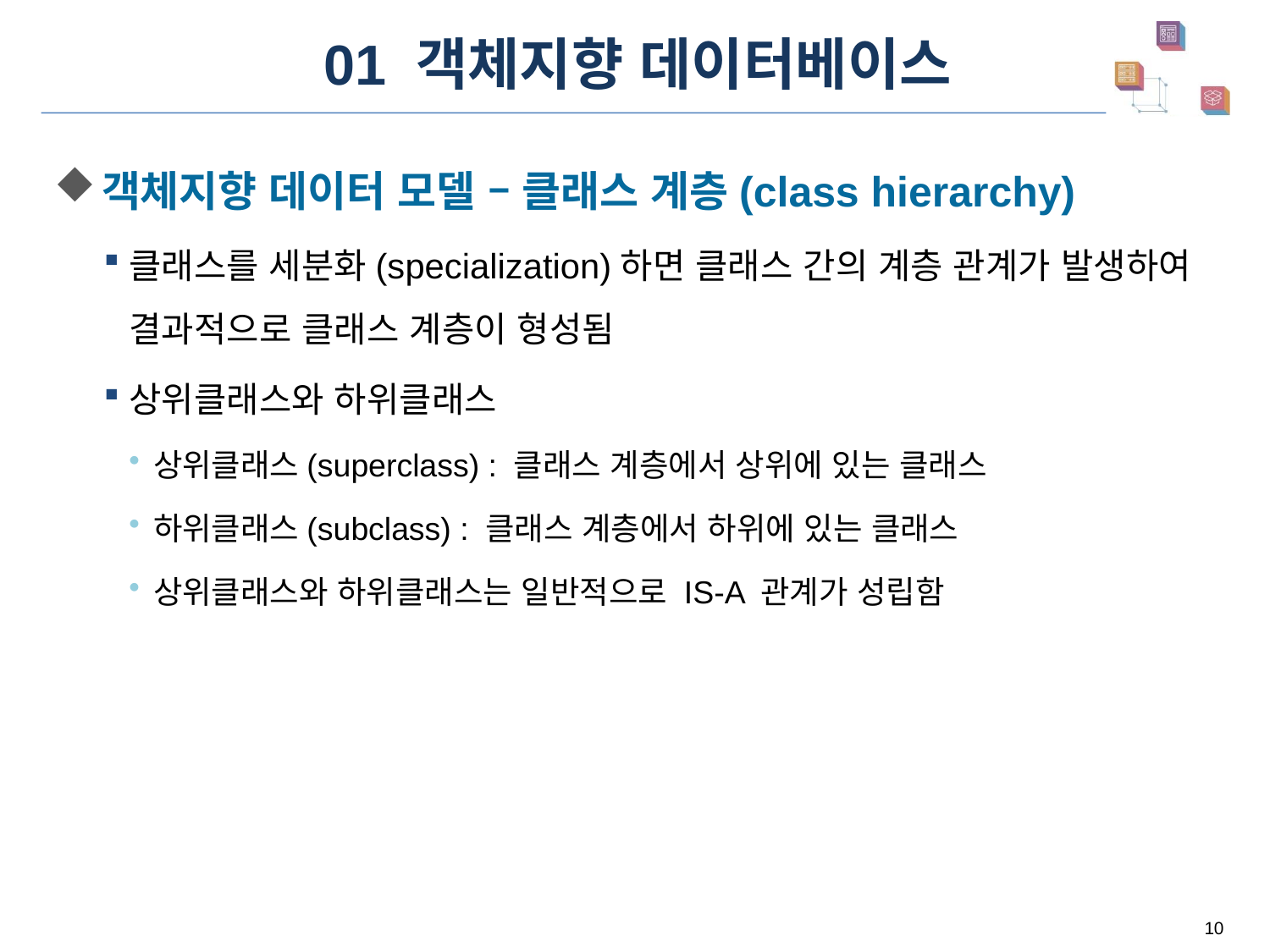

# 01 객체지향 데이터베이스
객체지향 데이터 모델 – 클래스 계층(class hierarchy)
클래스를 세분화(specialization)하면 클래스 간의 계층 관계가 발생하여 결과적으로 클래스 계층이 형성됨
상위클래스와 하위클래스
상위클래스(superclass) : 클래스 계층에서 상위에 있는 클래스
하위클래스(subclass) : 클래스 계층에서 하위에 있는 클래스
상위클래스와 하위클래스는 일반적으로 IS-A 관계가 성립함